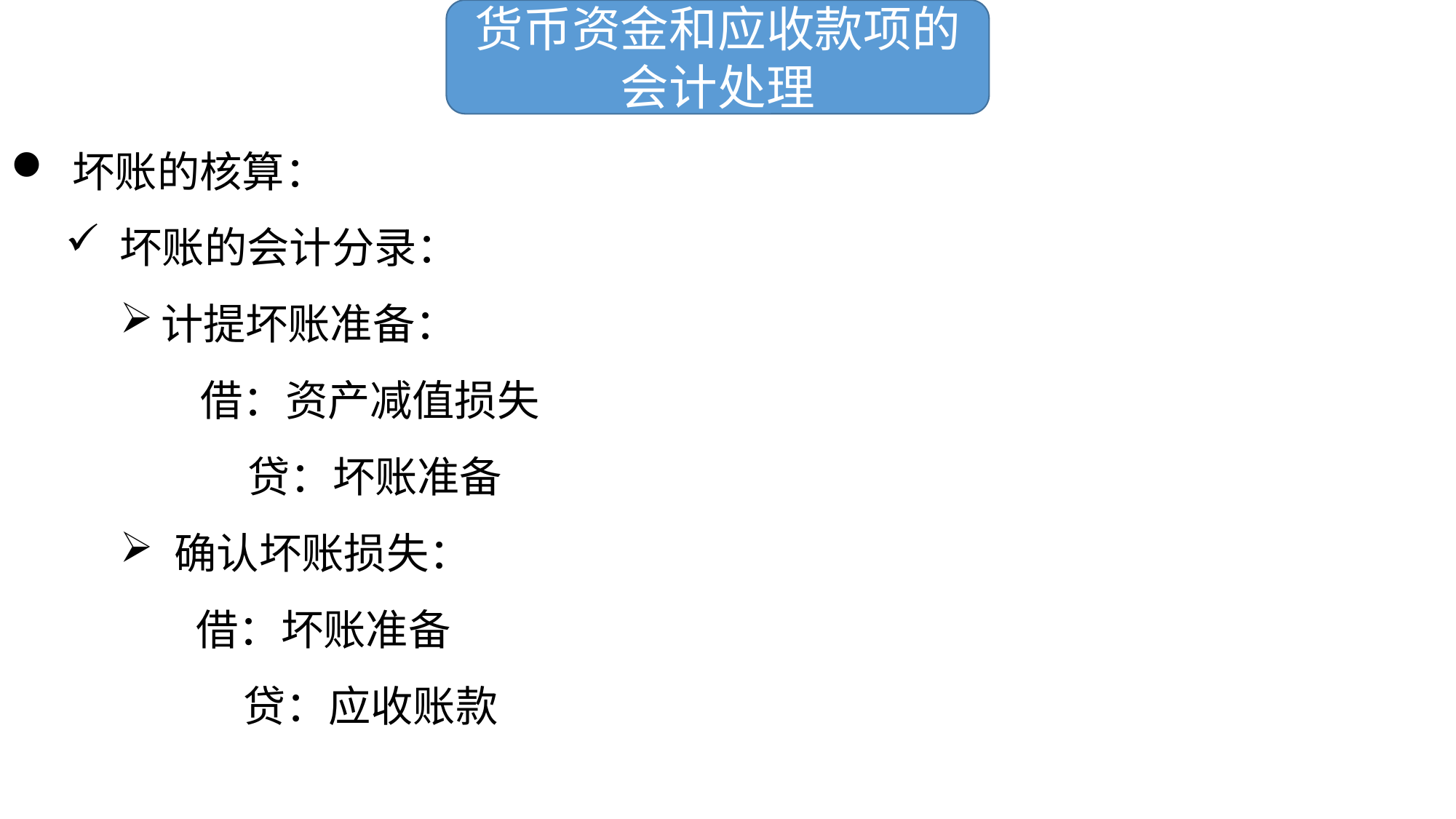

货币资金和应收款项的会计处理
 坏账的核算：
坏账的会计分录：
计提坏账准备：
                   借：资产减值损失
                        贷：坏账准备
确认坏账损失：
       借：坏账准备
            贷：应收账款